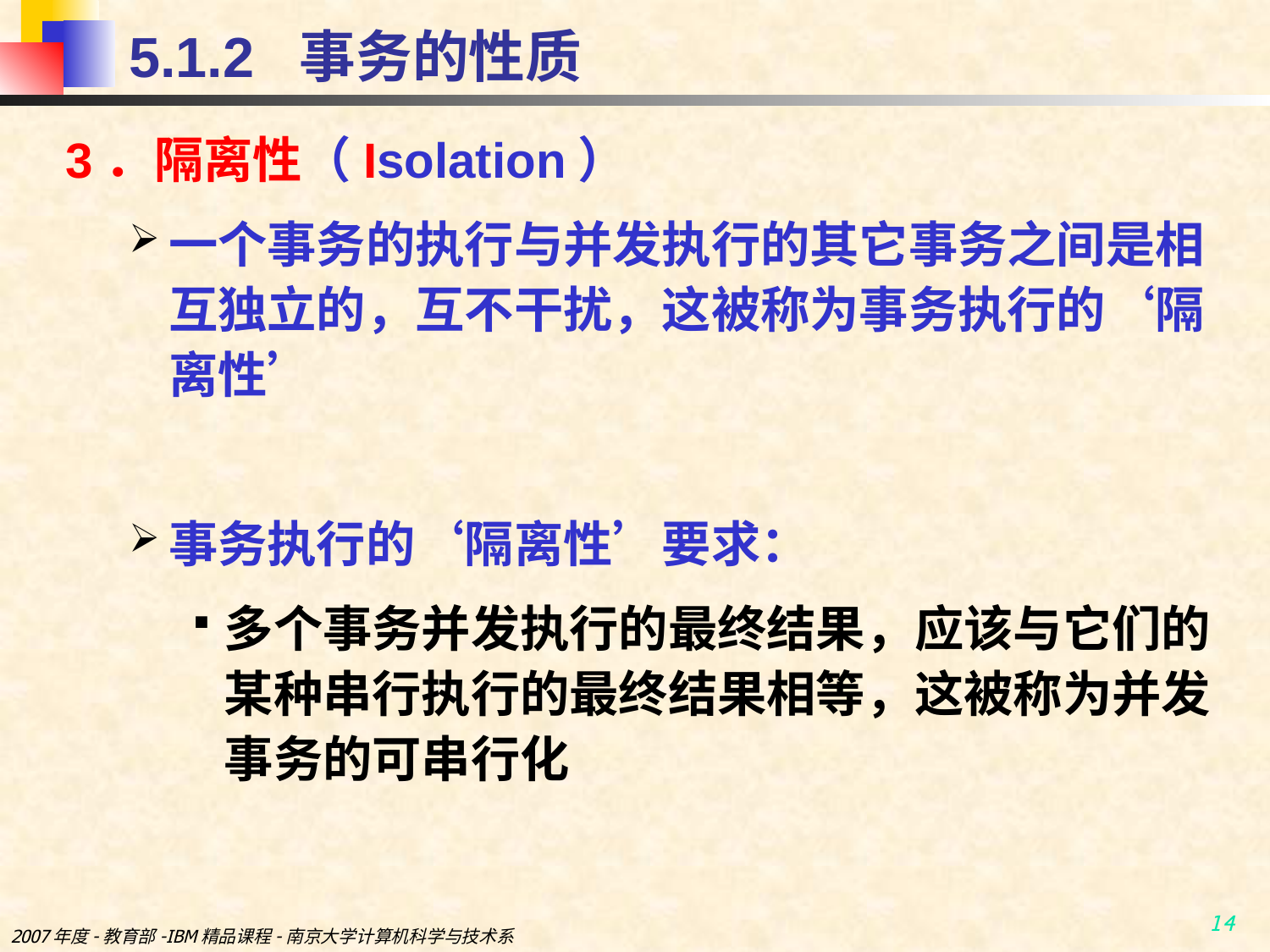

# 5.1.2  事务的性质
3．隔离性（Isolation）
一个事务的执行与并发执行的其它事务之间是相互独立的，互不干扰，这被称为事务执行的‘隔离性’

事务执行的‘隔离性’要求：
多个事务并发执行的最终结果，应该与它们的某种串行执行的最终结果相等，这被称为并发事务的可串行化
14